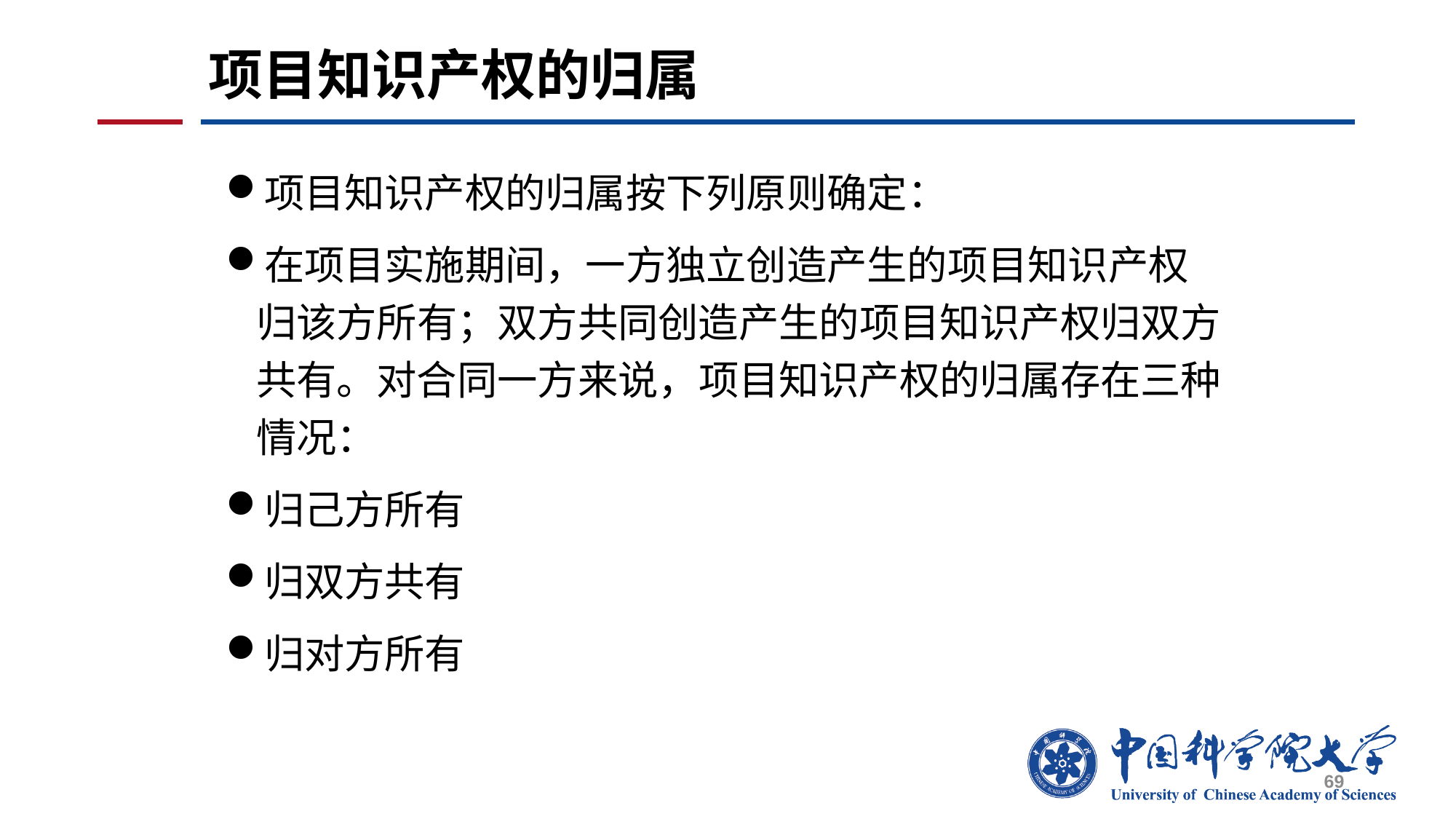

69
# 项目知识产权的归属
项目知识产权的归属按下列原则确定：
在项目实施期间，一方独立创造产生的项目知识产权归该方所有；双方共同创造产生的项目知识产权归双方共有。对合同一方来说，项目知识产权的归属存在三种情况：
归己方所有
归双方共有
归对方所有